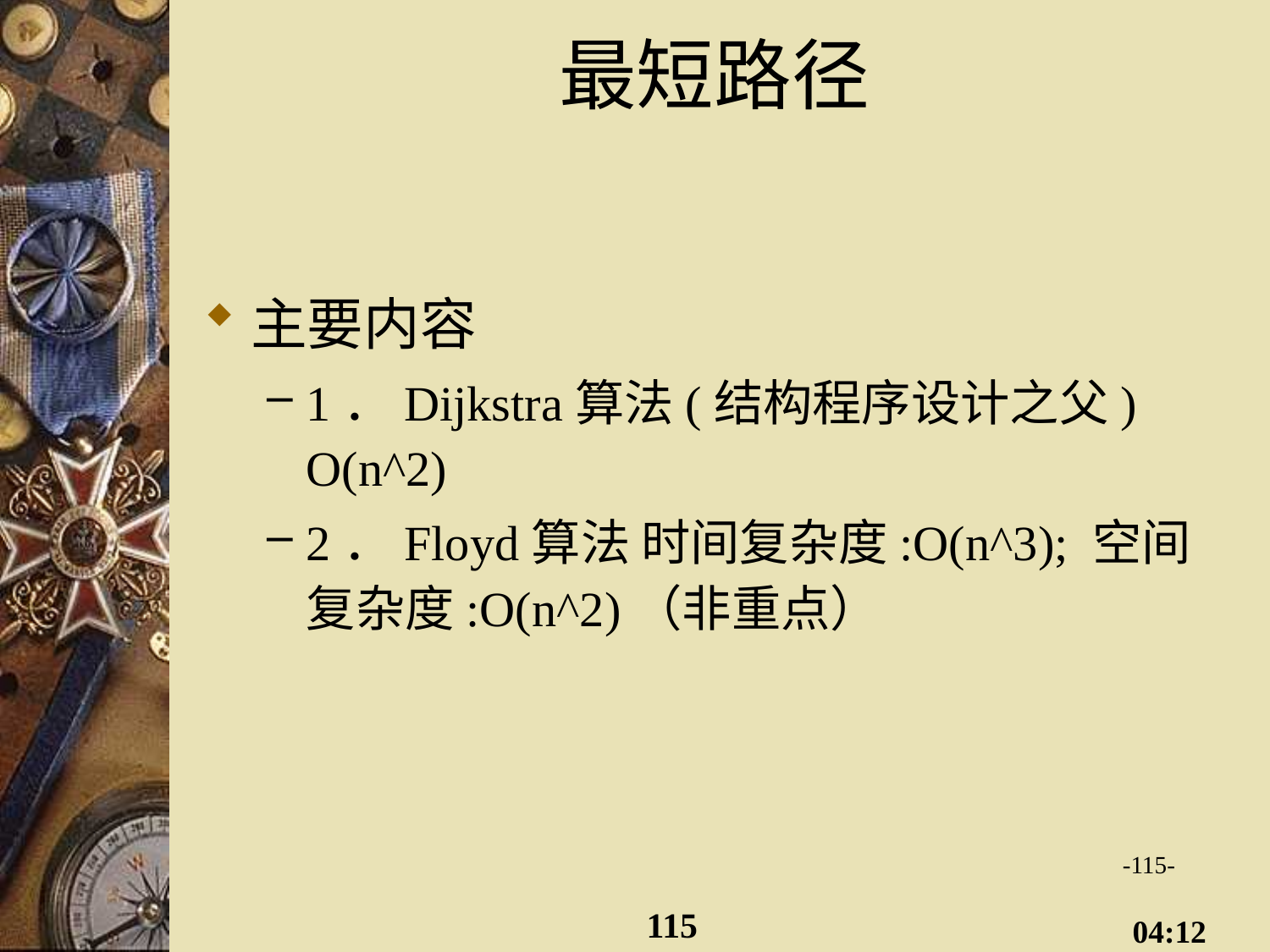

# 最短路径
主要内容
1．Dijkstra算法(结构程序设计之父) O(n^2)
2．Floyd算法 时间复杂度:O(n^3); 空间复杂度:O(n^2)（非重点）

-115-